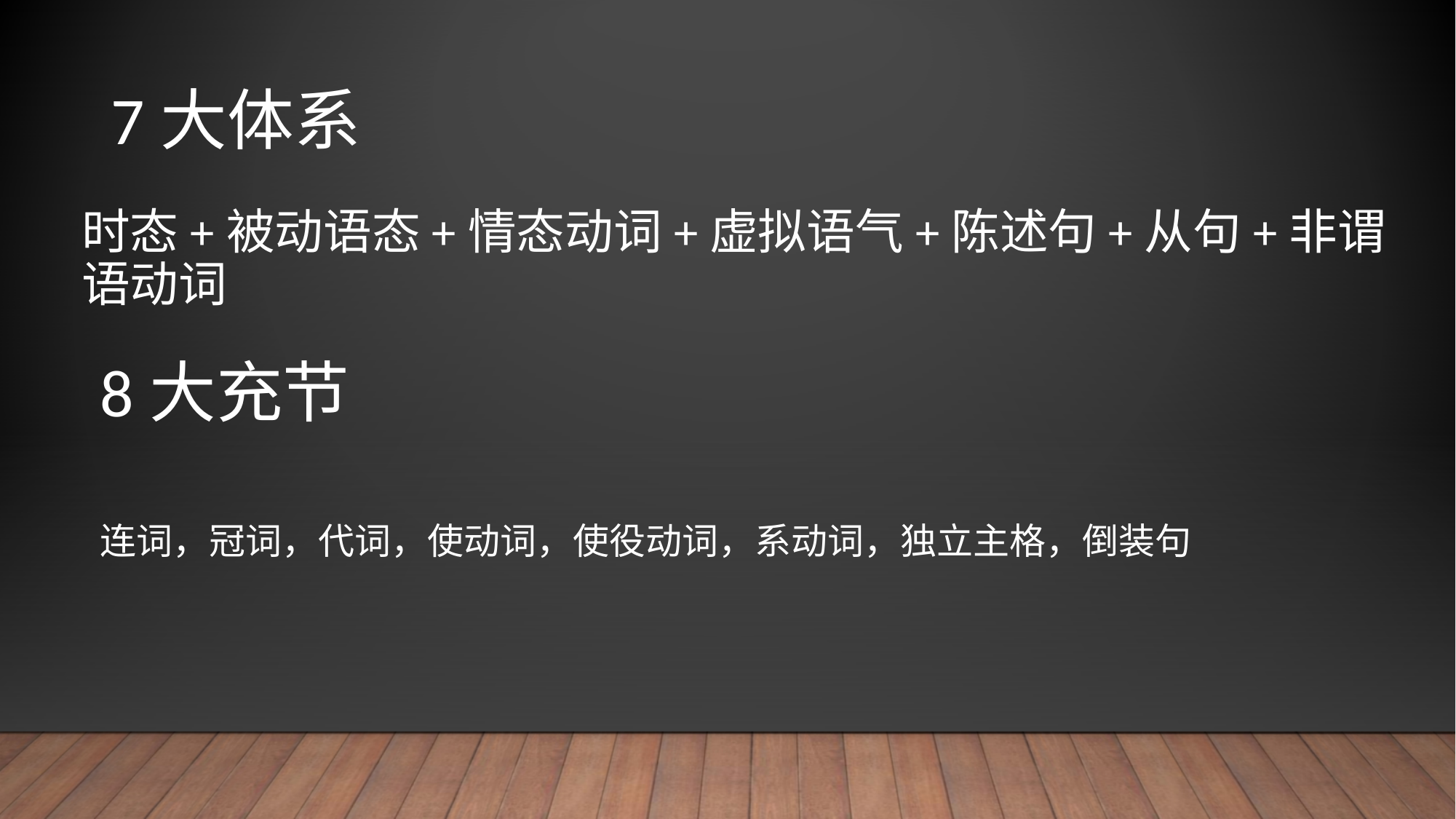

# 7大体系
时态+被动语态+情态动词+虚拟语气+陈述句+从句+非谓语动词
8大充节
连词，冠词，代词，使动词，使役动词，系动词，独立主格，倒装句